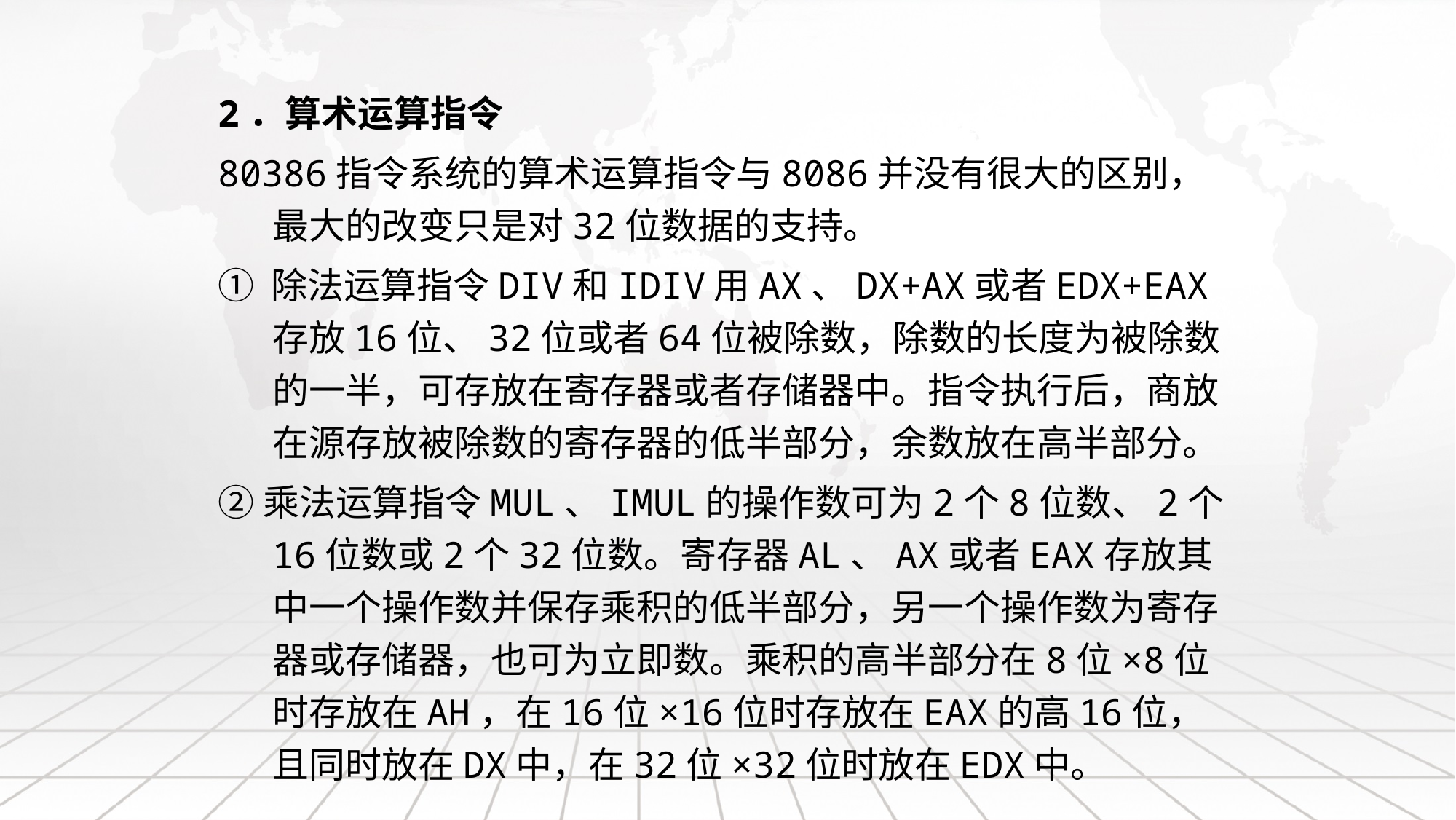

2．算术运算指令
80386指令系统的算术运算指令与8086并没有很大的区别，最大的改变只是对32位数据的支持。
① 除法运算指令DIV和IDIV用AX、DX+AX或者EDX+EAX存放16位、32位或者64位被除数，除数的长度为被除数的一半，可存放在寄存器或者存储器中。指令执行后，商放在源存放被除数的寄存器的低半部分，余数放在高半部分。
②乘法运算指令MUL、IMUL的操作数可为2个8位数、2个16位数或2个32位数。寄存器AL、AX或者EAX存放其中一个操作数并保存乘积的低半部分，另一个操作数为寄存器或存储器，也可为立即数。乘积的高半部分在8位×8位时存放在AH，在16位×16位时存放在EAX的高16位，且同时放在DX中，在32位×32位时放在EDX中。